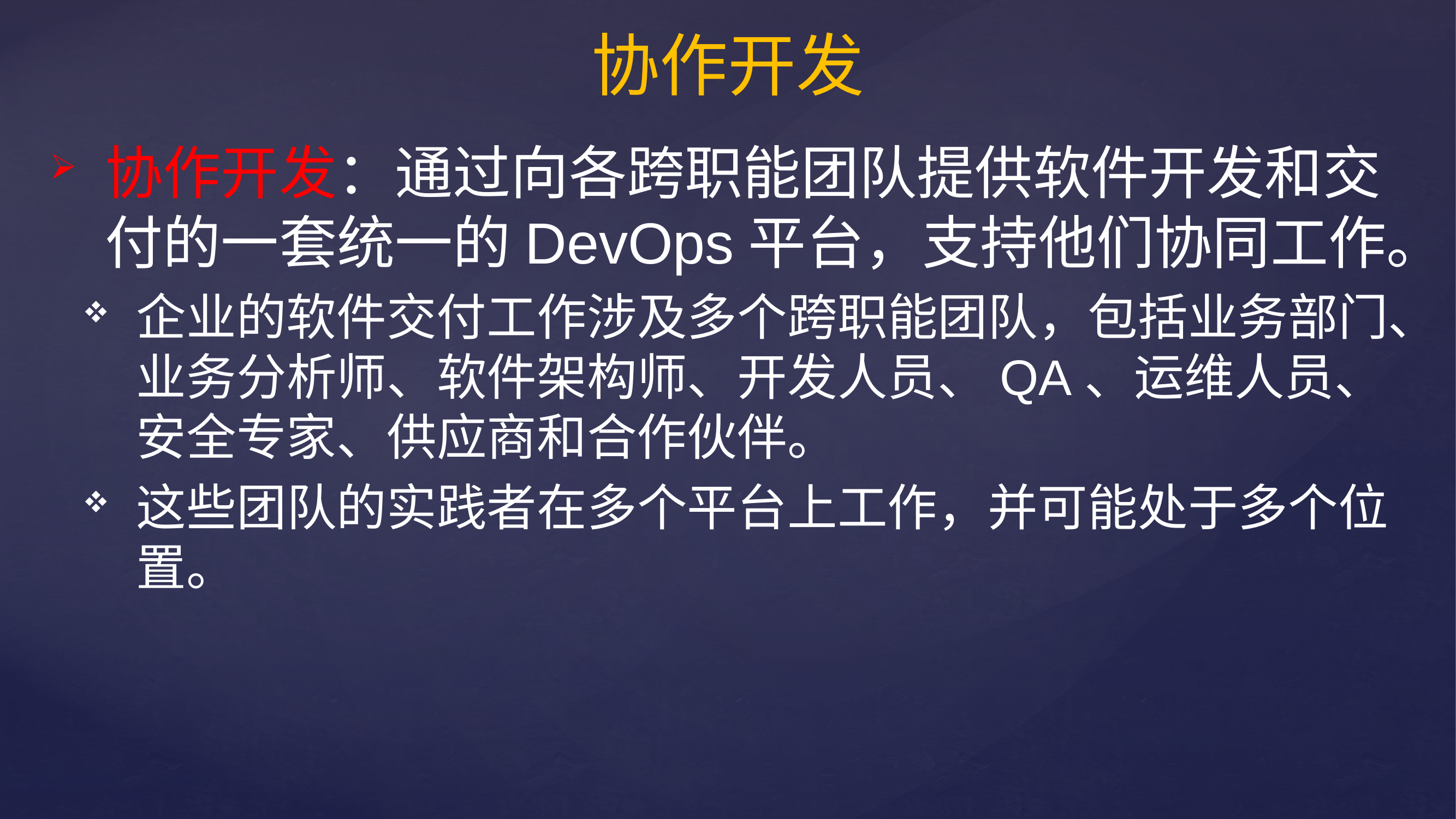

# 协作开发
协作开发：通过向各跨职能团队提供软件开发和交付的一套统一的DevOps平台，支持他们协同工作。
企业的软件交付工作涉及多个跨职能团队，包括业务部门、业务分析师、软件架构师、开发人员、QA、运维人员、安全专家、供应商和合作伙伴。
这些团队的实践者在多个平台上工作，并可能处于多个位置。